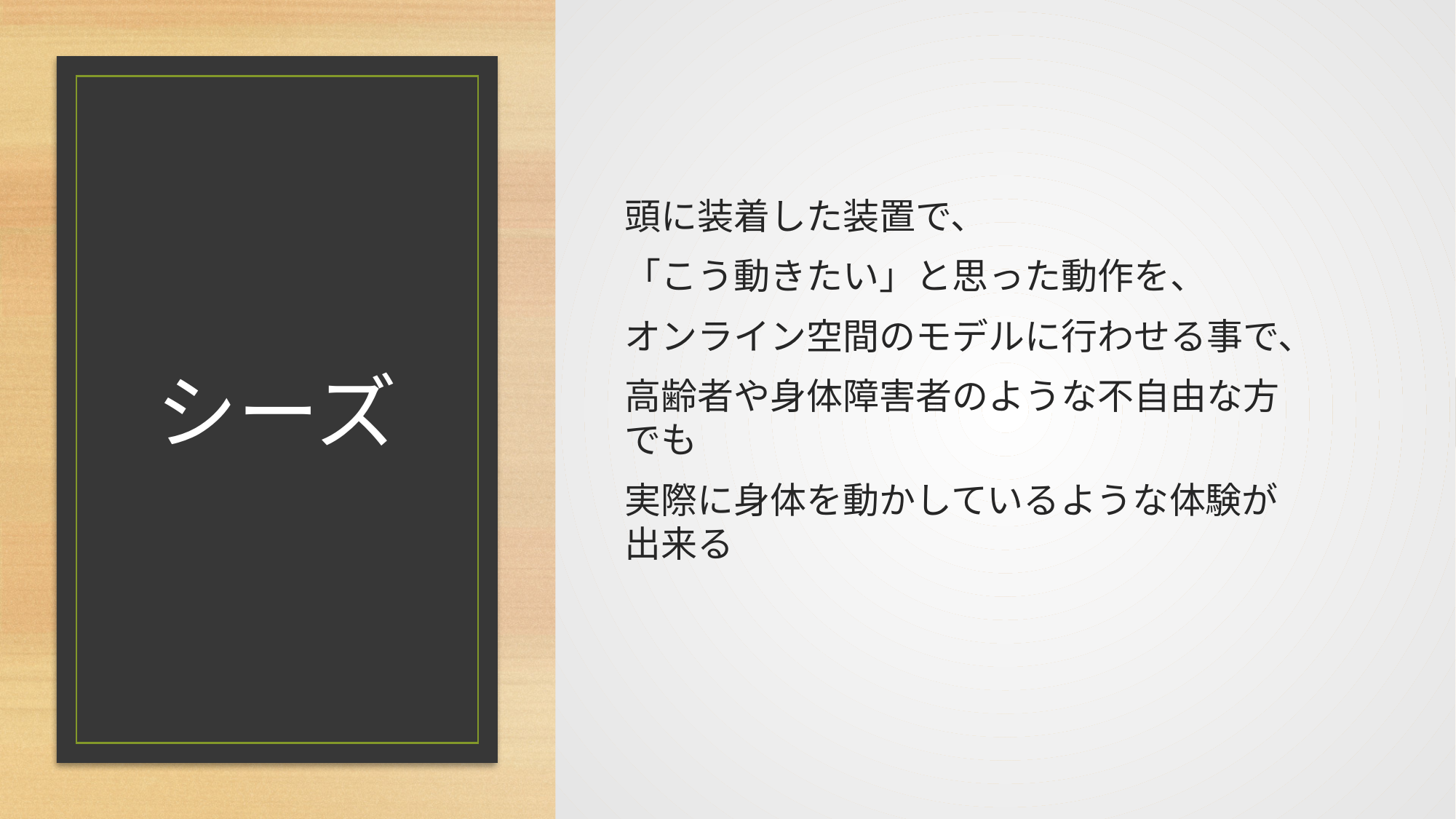

頭に装着した装置で、
「こう動きたい」と思った動作を、
オンライン空間のモデルに行わせる事で、
高齢者や身体障害者のような不自由な方でも
実際に身体を動かしているような体験が出来る

# シーズ